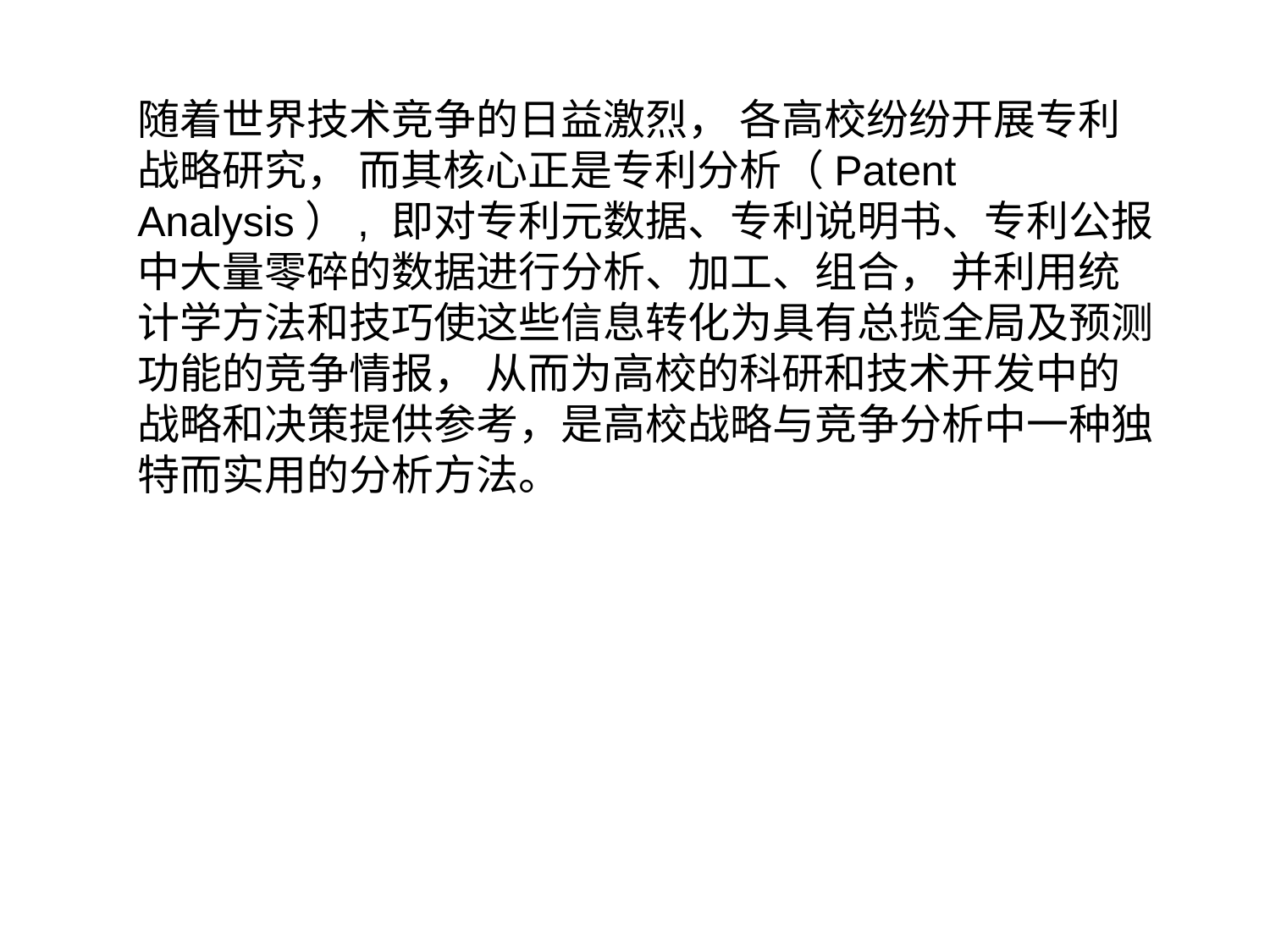

随着世界技术竞争的日益激烈， 各高校纷纷开展专利战略研究， 而其核心正是专利分析（Patent Analysis）, 即对专利元数据、专利说明书、专利公报中大量零碎的数据进行分析、加工、组合， 并利用统计学方法和技巧使这些信息转化为具有总揽全局及预测功能的竞争情报， 从而为高校的科研和技术开发中的战略和决策提供参考，是高校战略与竞争分析中一种独特而实用的分析方法。